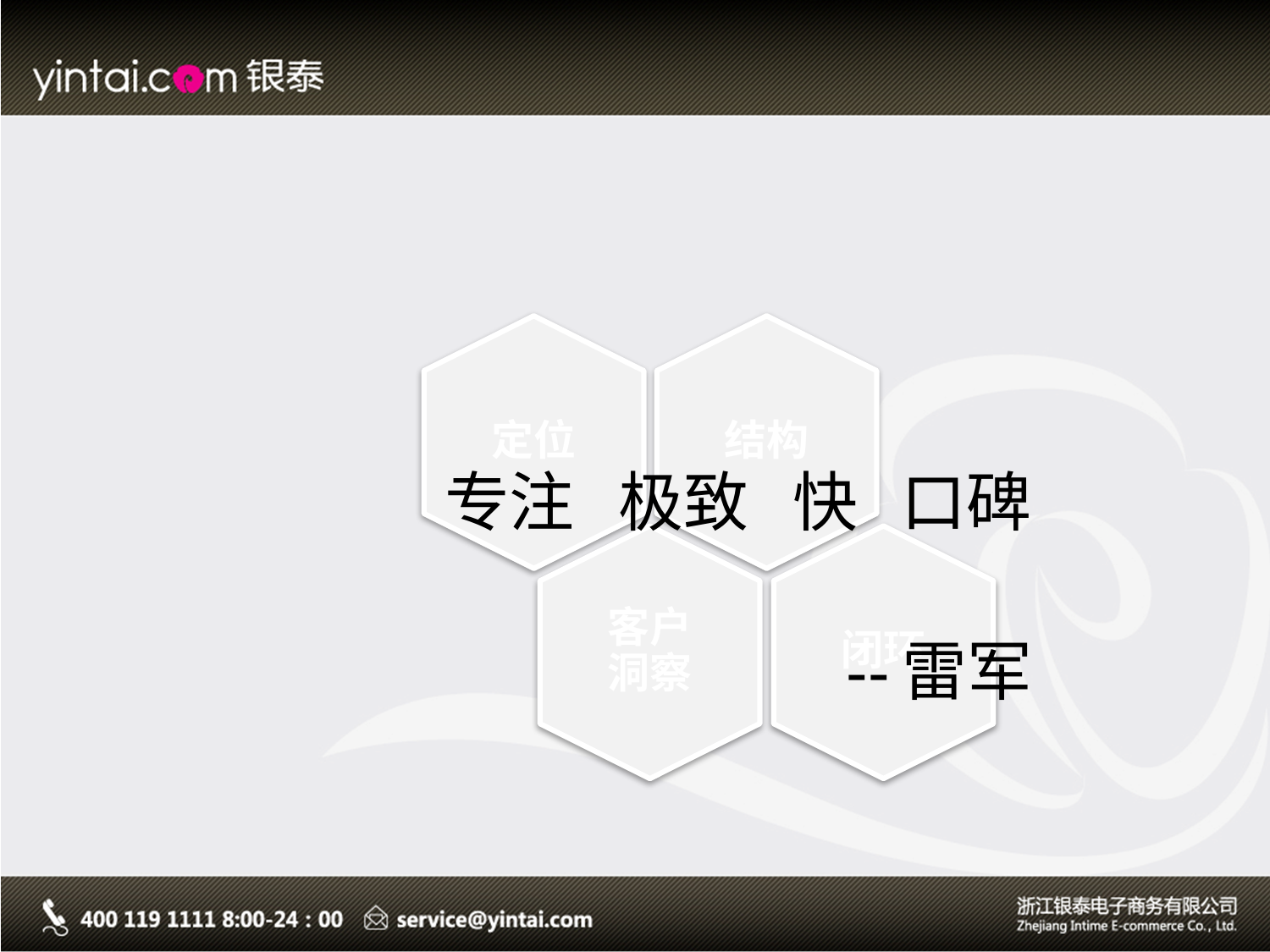

结构

定位
客户洞察
闭环
专注   极致   快   口碑
--雷军